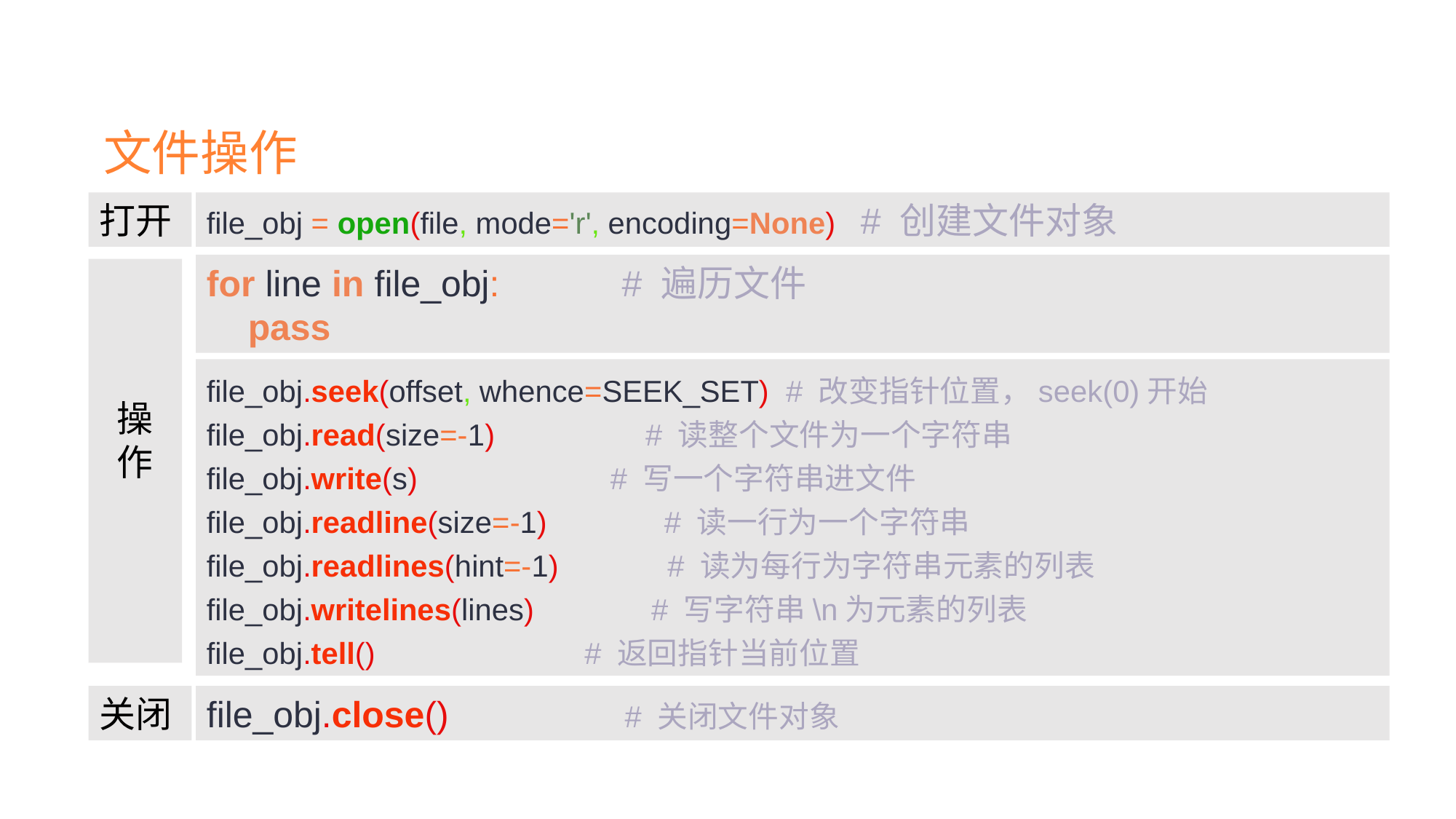

文件操作
打开
file_obj = open(file, mode='r', encoding=None)   # 创建文件对象
for line in file_obj:            # 遍历文件
    pass

操作

file_obj.seek(offset, whence=SEEK_SET)  # 改变指针位置，seek(0)开始
file_obj.read(size=-1)                  # 读整个文件为一个字符串
file_obj.write(s)                       # 写一个字符串进文件
file_obj.readline(size=-1)              # 读一行为一个字符串
file_obj.readlines(hint=-1)             # 读为每行为字符串元素的列表
file_obj.writelines(lines)              # 写字符串\n为元素的列表
file_obj.tell()                         # 返回指针当前位置
关闭
file_obj.close()                     # 关闭文件对象